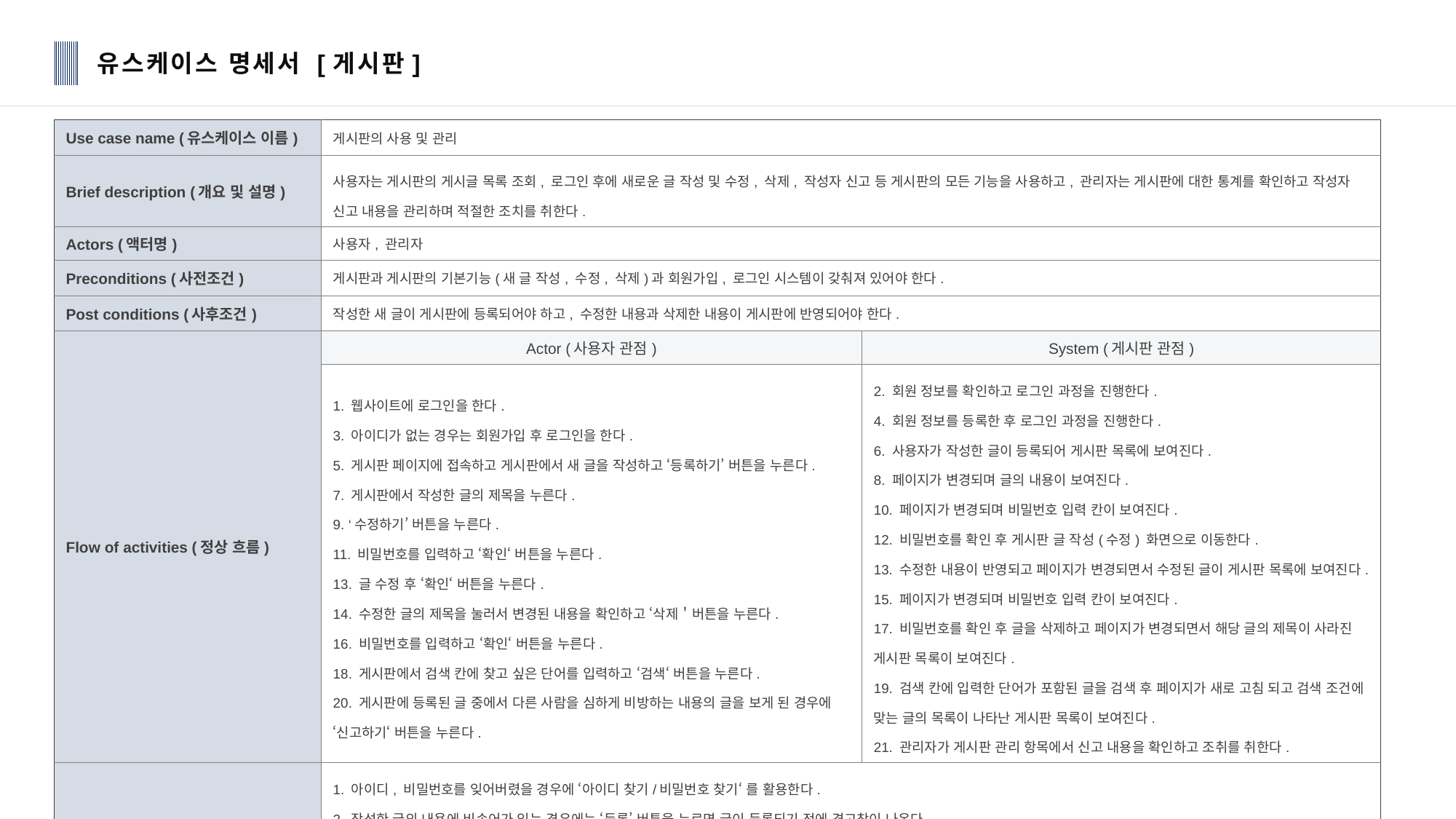

유스케이스 명세서 [게시판]
| Use case name (유스케이스 이름) | 게시판의 사용 및 관리 |  |
| --- | --- | --- |
| Brief description (개요 및 설명) | 사용자는 게시판의 게시글 목록 조회, 로그인 후에 새로운 글 작성 및 수정, 삭제, 작성자 신고 등 게시판의 모든 기능을 사용하고, 관리자는 게시판에 대한 통계를 확인하고 작성자 신고 내용을 관리하며 적절한 조치를 취한다. |  |
| Actors (액터명) | 사용자, 관리자 |  |
| Preconditions (사전조건) | 게시판과 게시판의 기본기능(새 글 작성, 수정, 삭제)과 회원가입, 로그인 시스템이 갖춰져 있어야 한다. |  |
| Post conditions (사후조건) | 작성한 새 글이 게시판에 등록되어야 하고, 수정한 내용과 삭제한 내용이 게시판에 반영되어야 한다. |  |
| Flow of activities (정상 흐름) | Actor (사용자 관점) | System (게시판 관점) |
|  | 1. 웹사이트에 로그인을 한다. 3. 아이디가 없는 경우는 회원가입 후 로그인을 한다. 5. 게시판 페이지에 접속하고 게시판에서 새 글을 작성하고 ‘등록하기’ 버튼을 누른다. 7. 게시판에서 작성한 글의 제목을 누른다. 9. ‘수정하기’ 버튼을 누른다. 11. 비밀번호를 입력하고 ‘확인‘ 버튼을 누른다. 13. 글 수정 후 ‘확인‘ 버튼을 누른다. 14. 수정한 글의 제목을 눌러서 변경된 내용을 확인하고 ‘삭제＇버튼을 누른다. 16. 비밀번호를 입력하고 ‘확인‘ 버튼을 누른다. 18. 게시판에서 검색 칸에 찾고 싶은 단어를 입력하고 ‘검색‘ 버튼을 누른다. 20. 게시판에 등록된 글 중에서 다른 사람을 심하게 비방하는 내용의 글을 보게 된 경우에 ‘신고하기‘ 버튼을 누른다. | 2. 회원 정보를 확인하고 로그인 과정을 진행한다. 4. 회원 정보를 등록한 후 로그인 과정을 진행한다. 6. 사용자가 작성한 글이 등록되어 게시판 목록에 보여진다. 8. 페이지가 변경되며 글의 내용이 보여진다. 10. 페이지가 변경되며 비밀번호 입력 칸이 보여진다. 12. 비밀번호를 확인 후 게시판 글 작성(수정) 화면으로 이동한다. 13. 수정한 내용이 반영되고 페이지가 변경되면서 수정된 글이 게시판 목록에 보여진다. 15. 페이지가 변경되며 비밀번호 입력 칸이 보여진다. 17. 비밀번호를 확인 후 글을 삭제하고 페이지가 변경되면서 해당 글의 제목이 사라진 게시판 목록이 보여진다. 19. 검색 칸에 입력한 단어가 포함된 글을 검색 후 페이지가 새로 고침 되고 검색 조건에 맞는 글의 목록이 나타난 게시판 목록이 보여진다. 21. 관리자가 게시판 관리 항목에서 신고 내용을 확인하고 조취를 취한다. |
| Excaption conditions (대체 흐름) | 1. 아이디, 비밀번호를 잊어버렸을 경우에 ‘아이디 찾기/비밀번호 찾기‘ 를 활용한다. 2. 작성한 글의 내용에 비속어가 있는 경우에는 ‘등록’ 버튼을 누르면 글이 등록되기 전에 경고창이 나온다. 3. 검색 조건에 해당하는 게시물이 없을 경우에 시스템은 ‘검색 결과가 없습니다‘ 라는 메시지를 보여준다. 4. 검색창에 단어를 입력하지 않고 검색했을 경우, 시스템은 ‘검색어를 입력해주세요‘ 라는 메시지를 보여준다. |  |